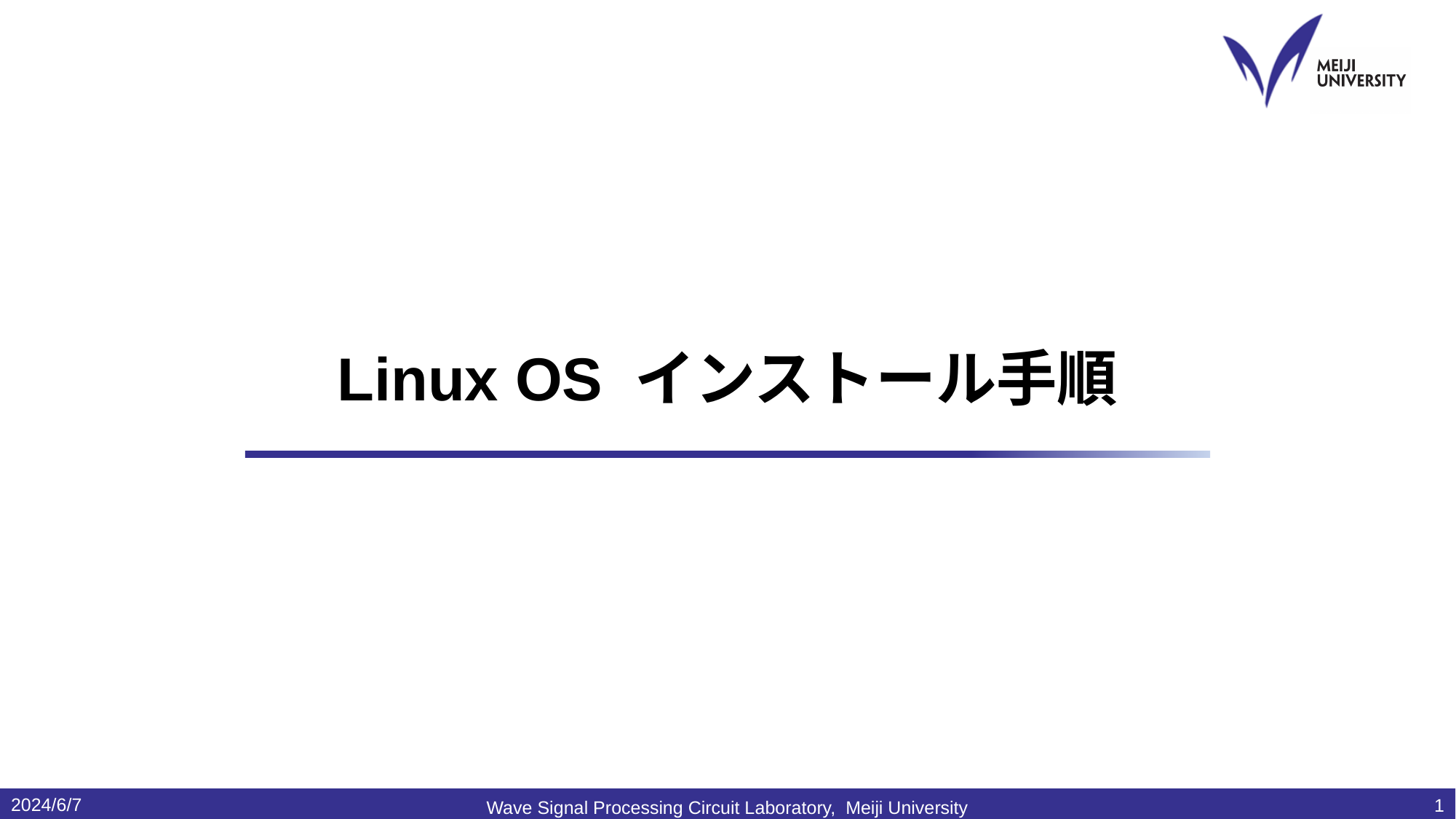

# Linux OS インストール手順

2024/6/7
1
Wave Signal Processing Circuit Laboratory,  Meiji University